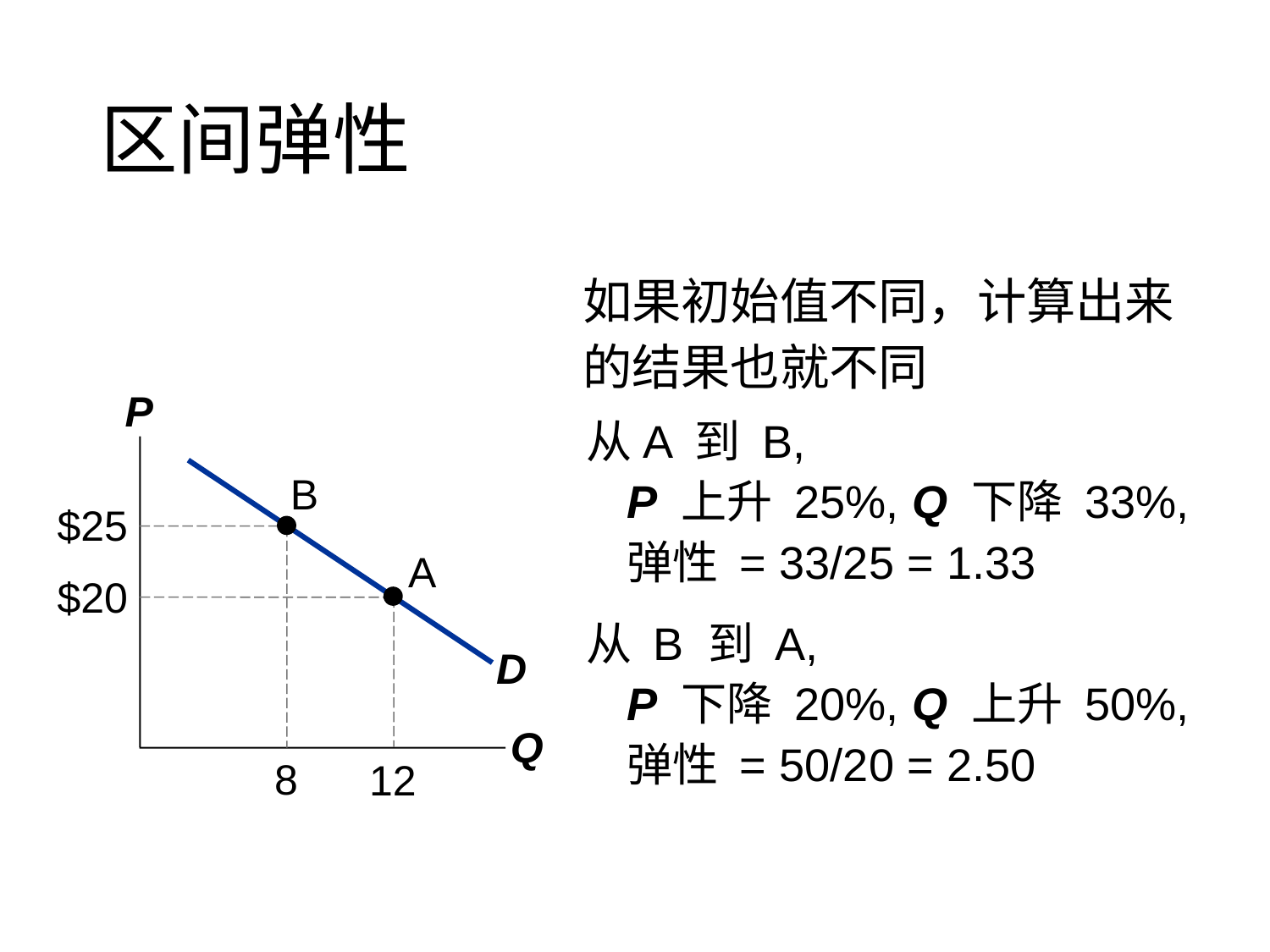

# 区间弹性

如果初始值不同，计算出来的结果也就不同
P

Q
从A 到 B,
P 上升 25%, Q 下降 33%,
弹性 = 33/25 = 1.33
从 B 到 A,
P 下降 20%, Q 上升 50%, 弹性 = 50/20 = 2.50

D
B

$25

8
A

$20

12